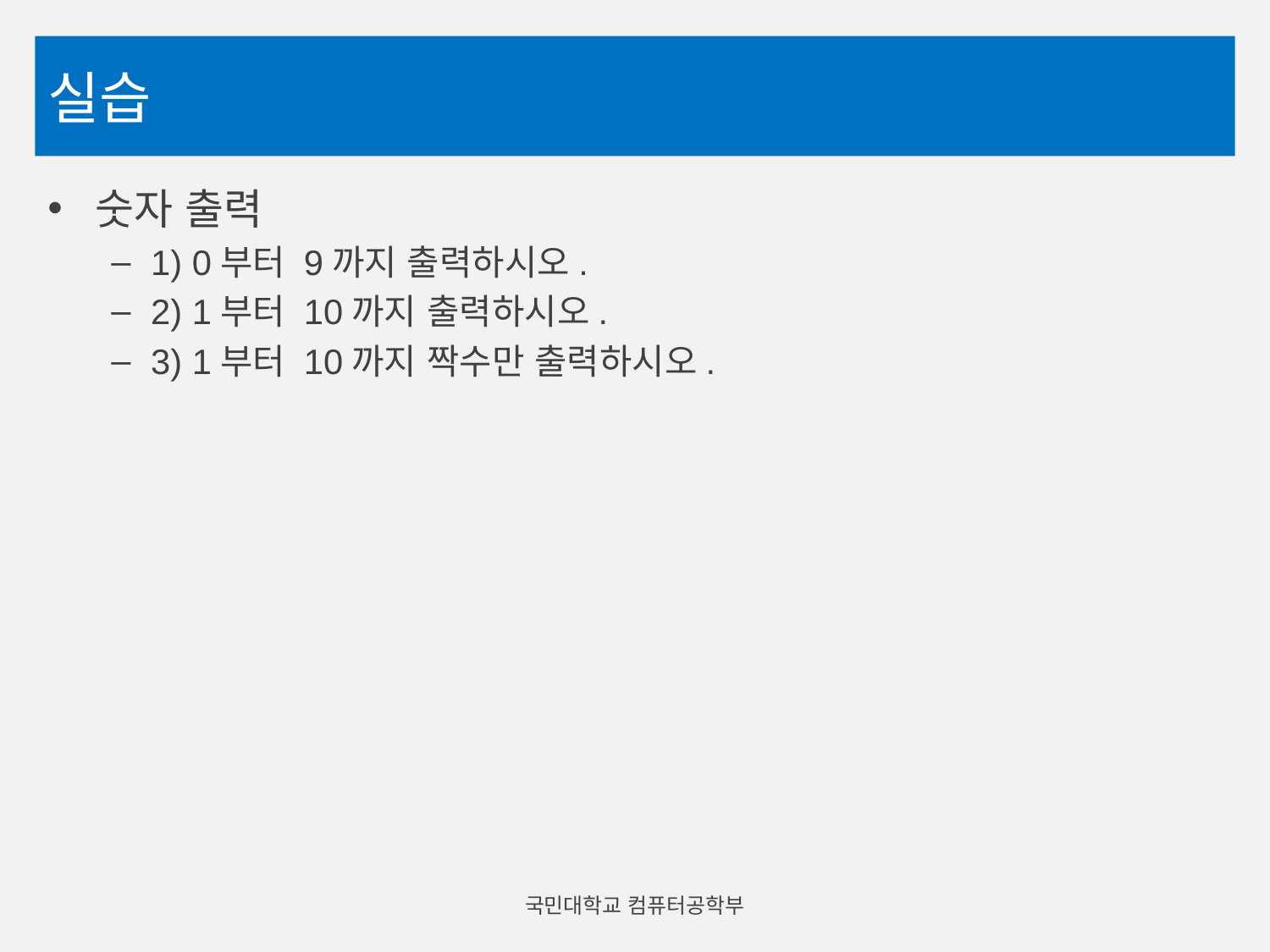

# 실습
숫자 출력
1) 0부터 9까지 출력하시오.
2) 1부터 10까지 출력하시오.
3) 1부터 10까지 짝수만 출력하시오.
국민대학교 컴퓨터공학부